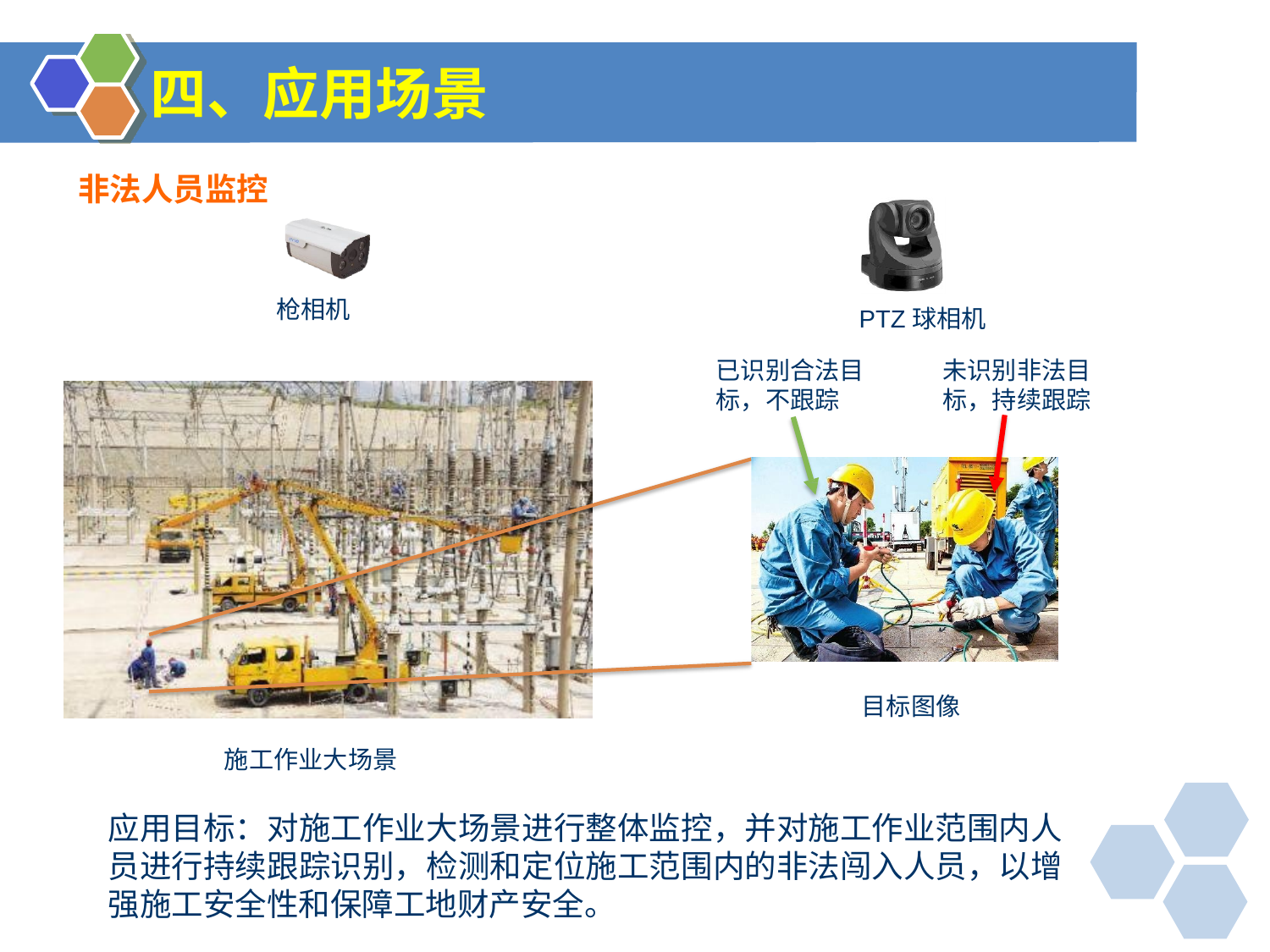

# 四、应用场景
非法人员监控

枪相机
PTZ球相机
已识别合法目 标，不跟踪
未识别非法目 标，持续跟踪

目标图像
施工作业大场景

应用目标：对施工作业大场景进行整体监控，并对施工作业范围内人 员进行持续跟踪识别，检测和定位施工范围内的非法闯入人员，以增 强施工安全性和保障工地财产安全。